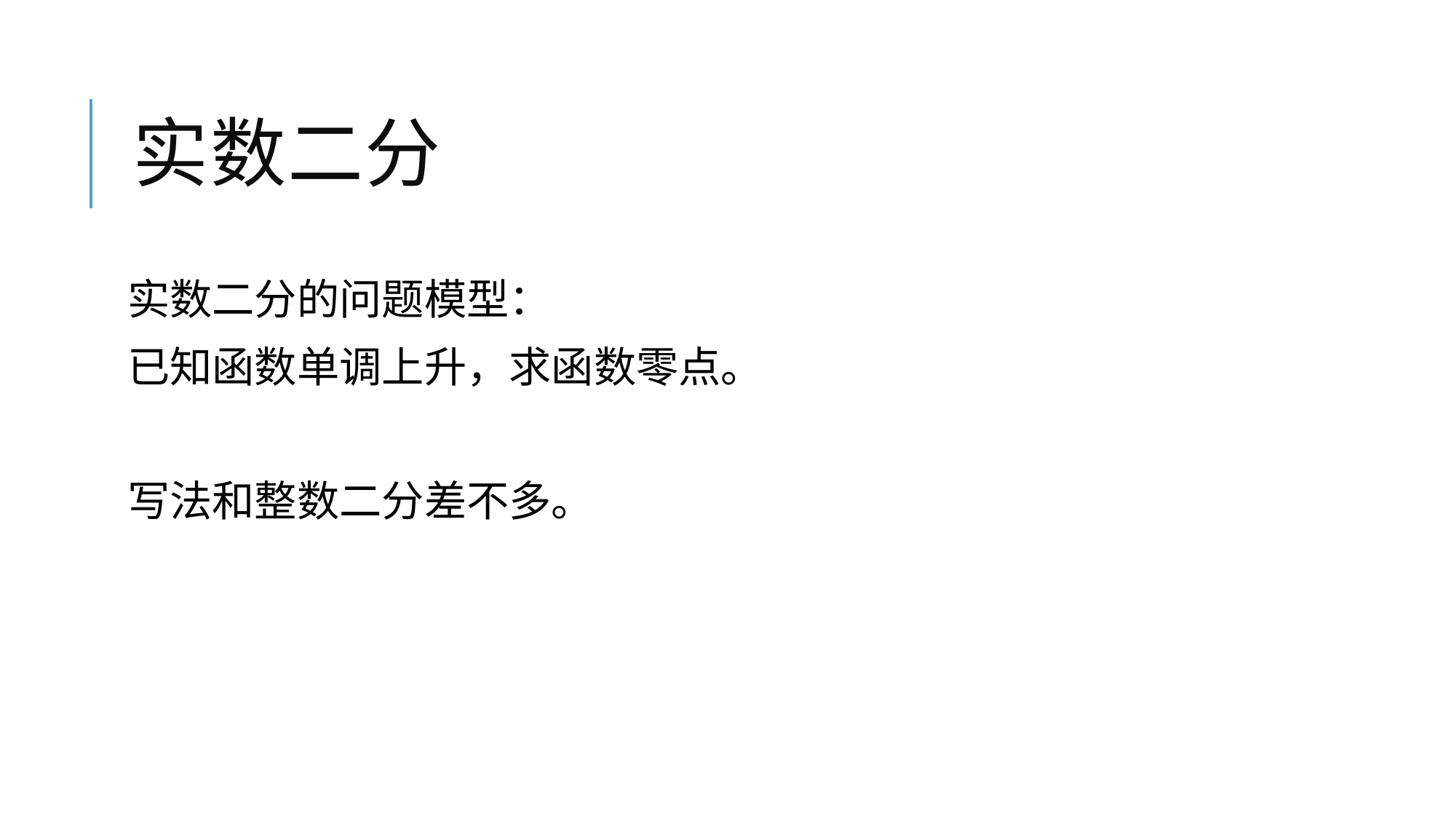

# 实数二分
实数二分的问题模型：
已知函数单调上升，求函数零点。

写法和整数二分差不多。